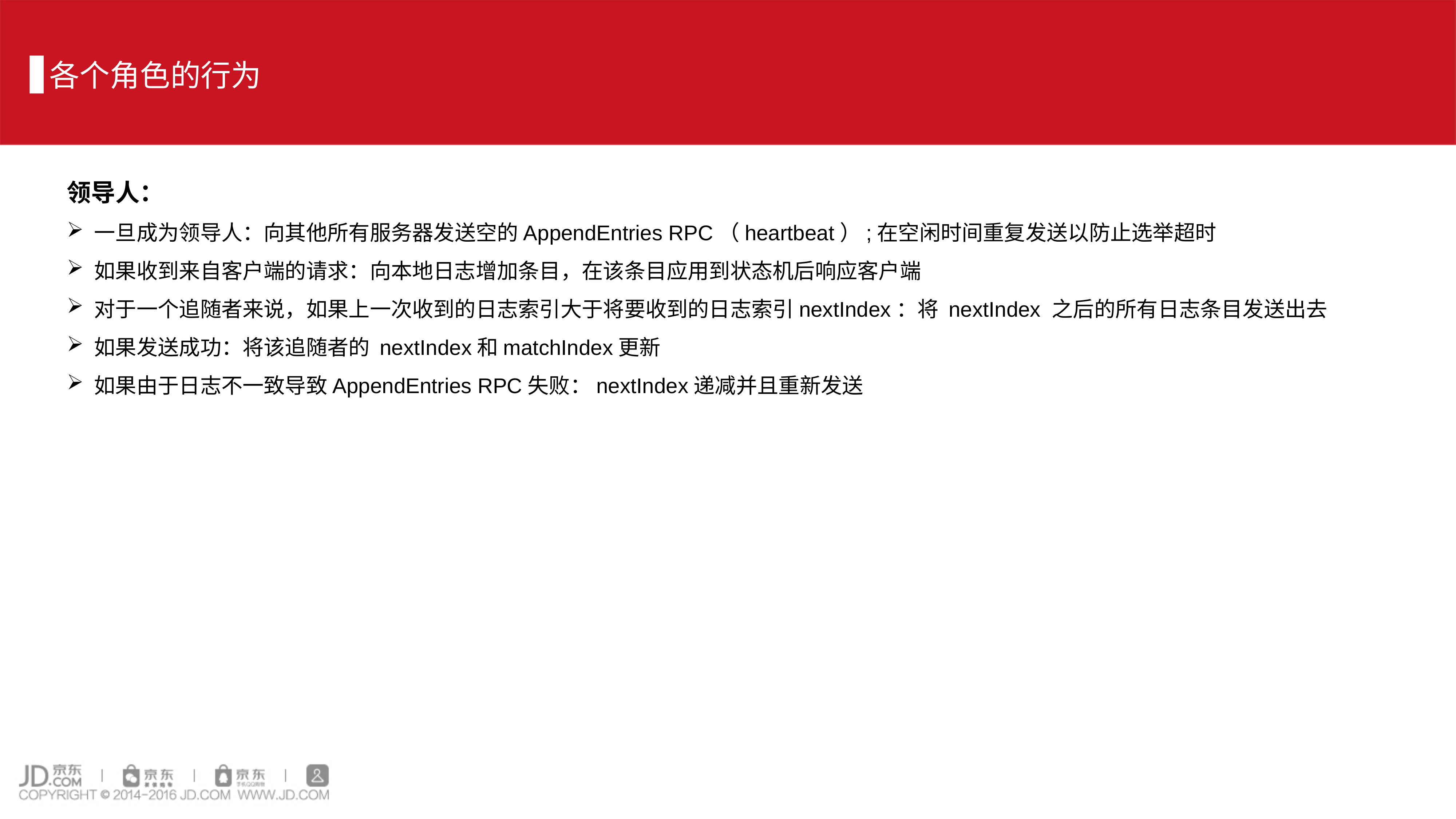

各个角色的行为

领导人：
一旦成为领导人：向其他所有服务器发送空的AppendEntries RPC（heartbeat）;在空闲时间重复发送以防止选举超时
如果收到来自客户端的请求：向本地日志增加条目，在该条目应用到状态机后响应客户端
对于一个追随者来说，如果上一次收到的日志索引大于将要收到的日志索引nextIndex：将 nextIndex 之后的所有日志条目发送出去
如果发送成功：将该追随者的 nextIndex和matchIndex更新
如果由于日志不一致导致AppendEntries RPC失败：nextIndex递减并且重新发送